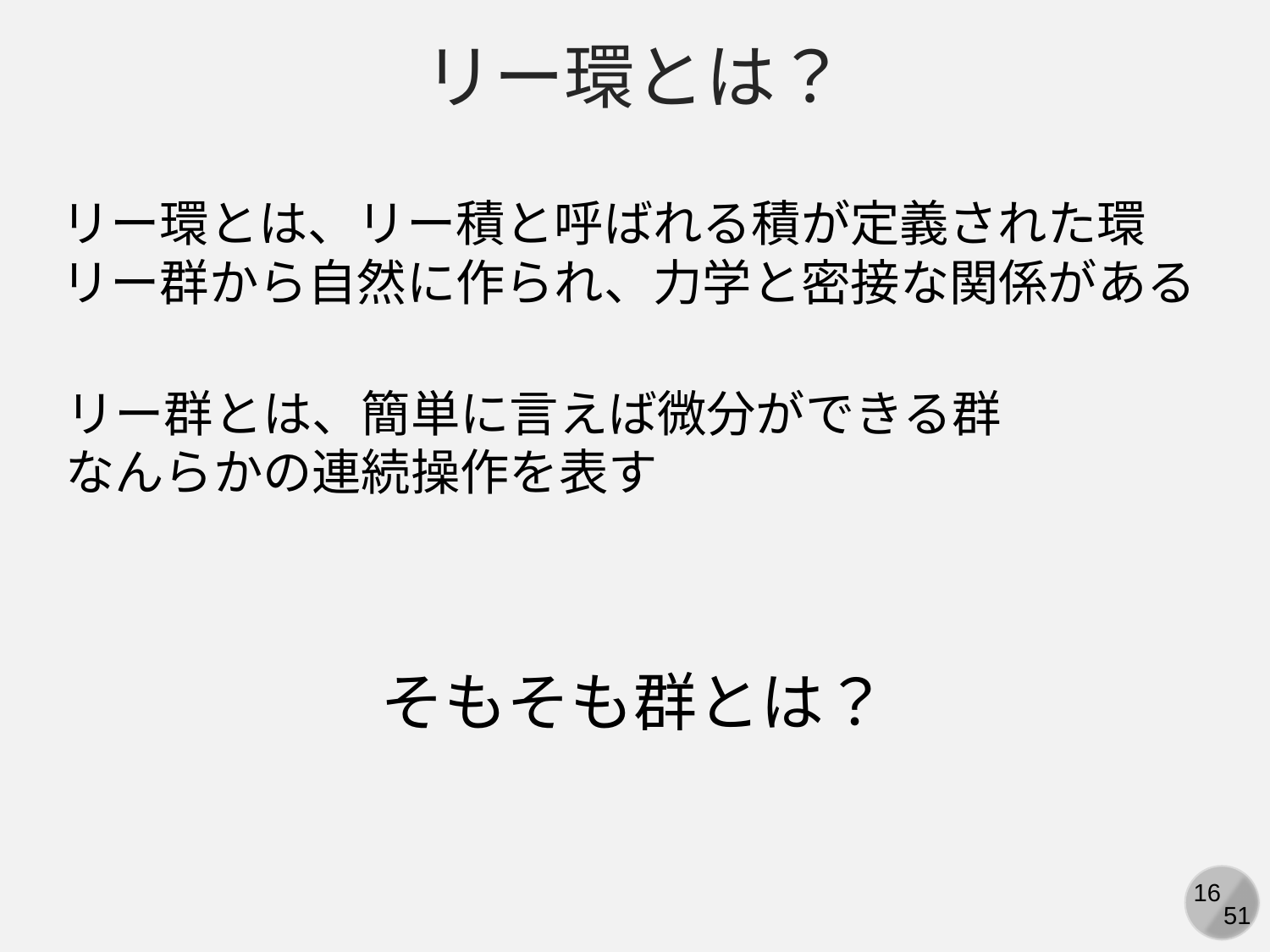

リー環とは？
リー環とは、リー積と呼ばれる積が定義された環
リー群から自然に作られ、力学と密接な関係がある
リー群とは、簡単に言えば微分ができる群
なんらかの連続操作を表す
そもそも群とは？